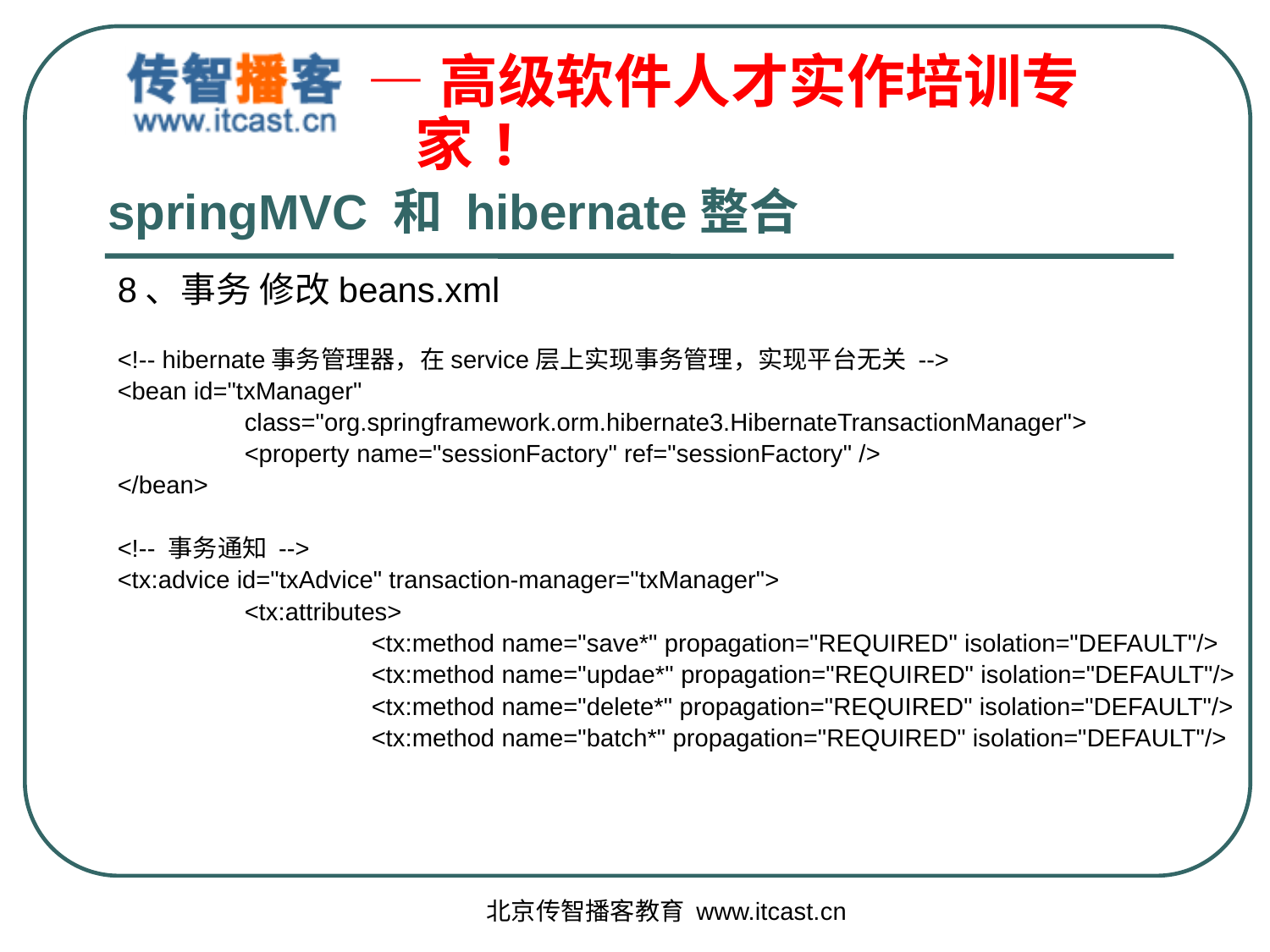

# springMVC 和 hibernate整合
8、事务 修改beans.xml

<!-- hibernate事务管理器，在service层上实现事务管理，实现平台无关 -->
<bean id="txManager"
	class="org.springframework.orm.hibernate3.HibernateTransactionManager">
	<property name="sessionFactory" ref="sessionFactory" />
</bean>

<!-- 事务通知 -->
<tx:advice id="txAdvice" transaction-manager="txManager">
	<tx:attributes>
		<tx:method name="save*" propagation="REQUIRED" isolation="DEFAULT"/>
		<tx:method name="updae*" propagation="REQUIRED" isolation="DEFAULT"/>
		<tx:method name="delete*" propagation="REQUIRED" isolation="DEFAULT"/>
		<tx:method name="batch*" propagation="REQUIRED" isolation="DEFAULT"/>
北京传智播客教育 www.itcast.cn